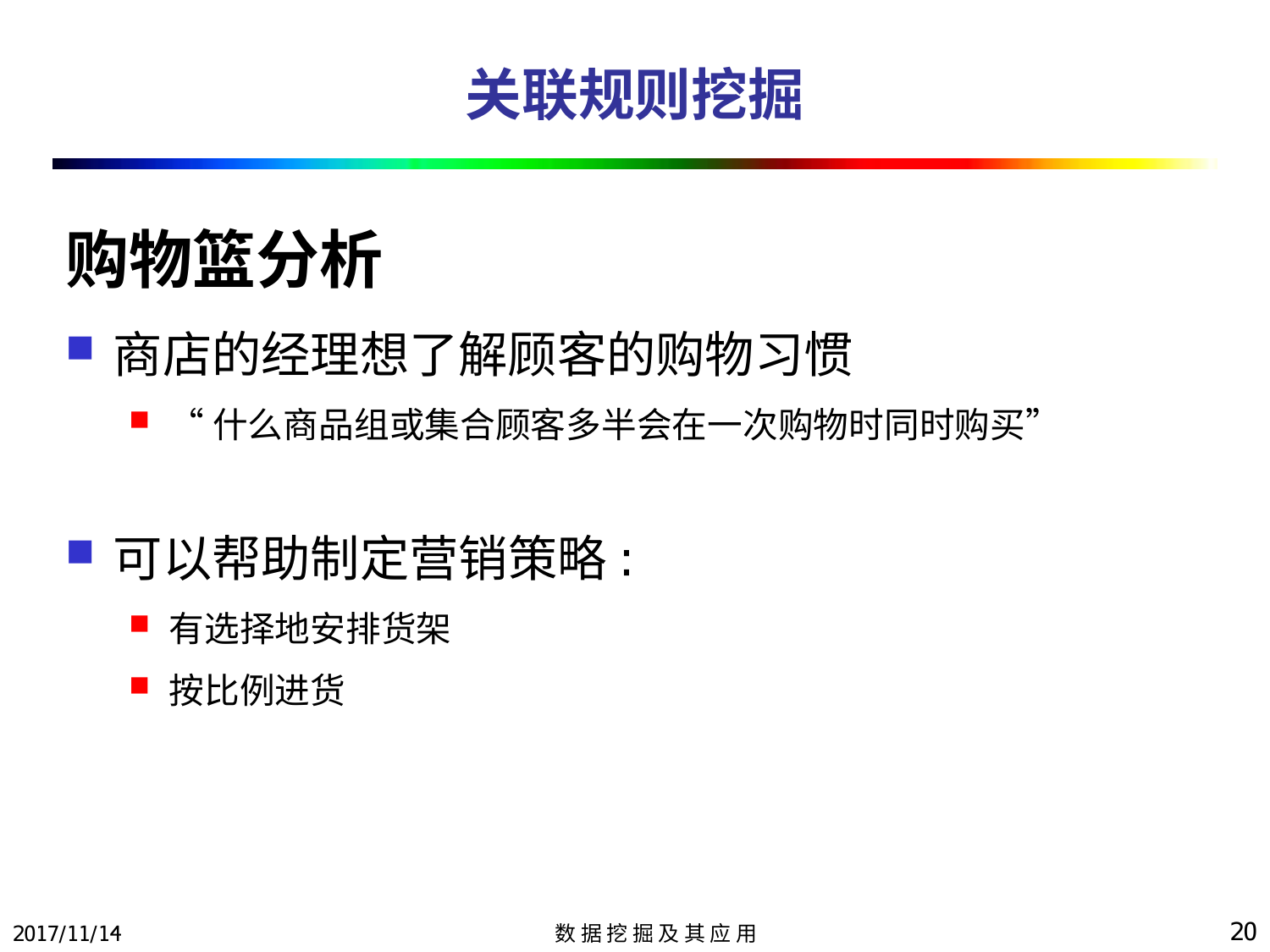

# 关联规则挖掘
购物篮分析
商店的经理想了解顾客的购物习惯
“什么商品组或集合顾客多半会在一次购物时同时购买”
可以帮助制定营销策略:
有选择地安排货架
按比例进货

2017/11/14
20
数 据 挖 掘 及 其 应 用